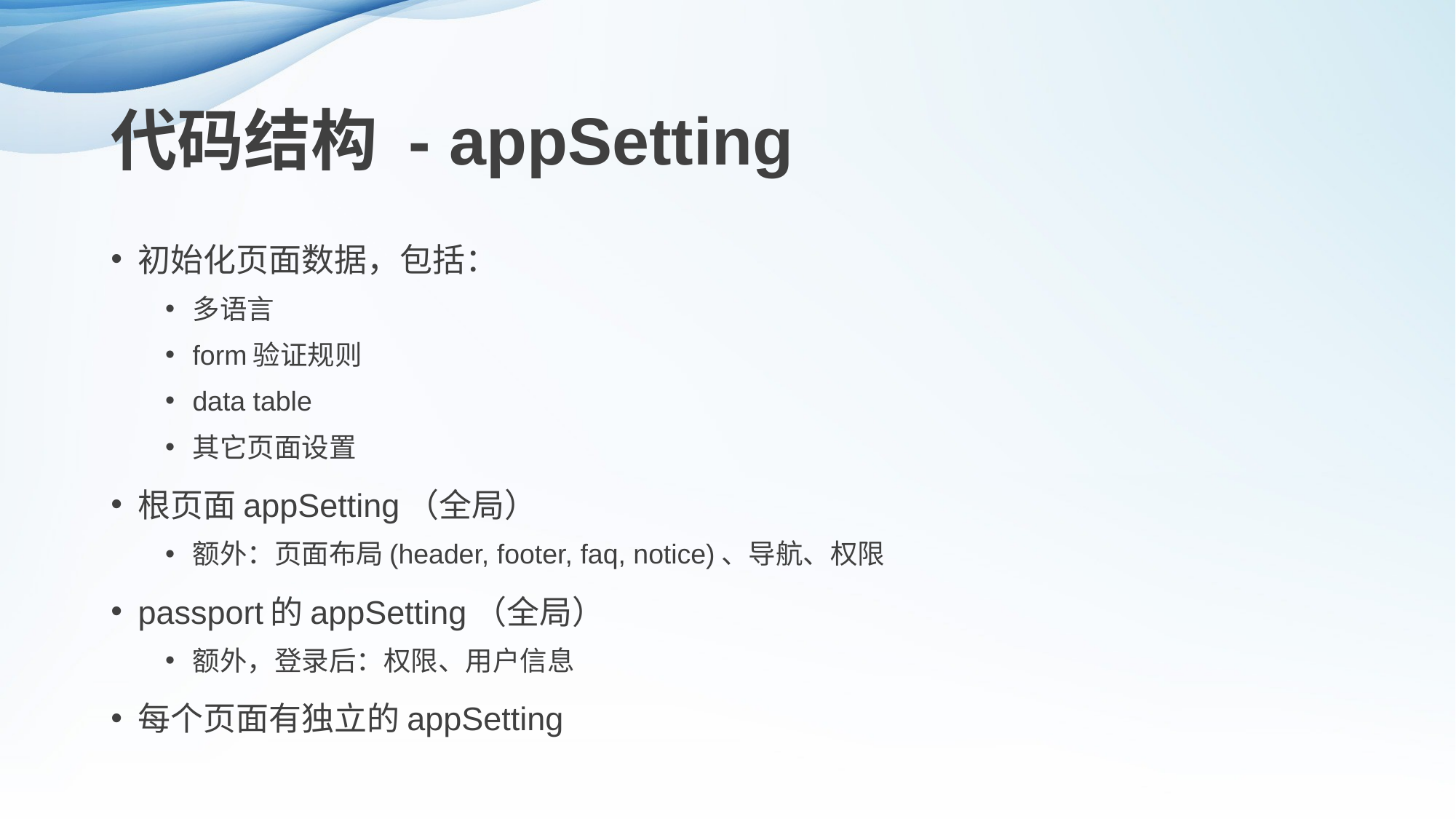

# 代码结构 - appSetting
初始化页面数据，包括：
多语言
form验证规则
data table
其它页面设置
根页面appSetting（全局）
额外：页面布局(header, footer, faq, notice)、导航、权限
passport的appSetting（全局）
额外，登录后：权限、用户信息
每个页面有独立的appSetting